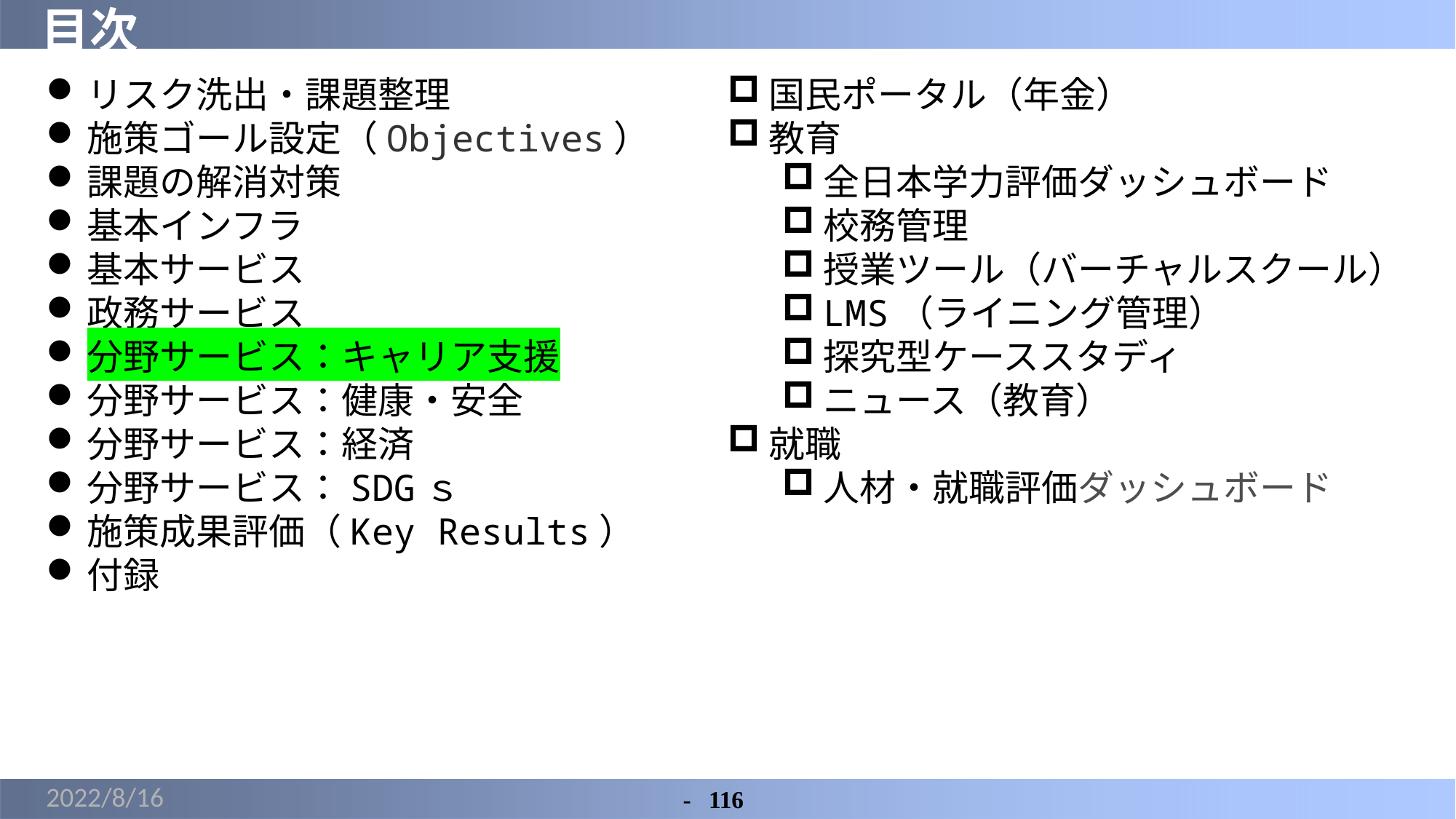

# 目次
リスク洗出・課題整理
施策ゴール設定（Objectives）
課題の解消対策
基本インフラ
基本サービス
政務サービス
分野サービス：キャリア支援
分野サービス：健康・安全
分野サービス：経済
分野サービス：SDGｓ
施策成果評価（Key Results）
付録
国民ポータル（年金）
教育
全日本学力評価ダッシュボード
校務管理
授業ツール（バーチャルスクール）
LMS（ライニング管理）
探究型ケーススタディ
ニュース（教育）
就職
人材・就職評価ダッシュボード

2022/8/16
-	116　-